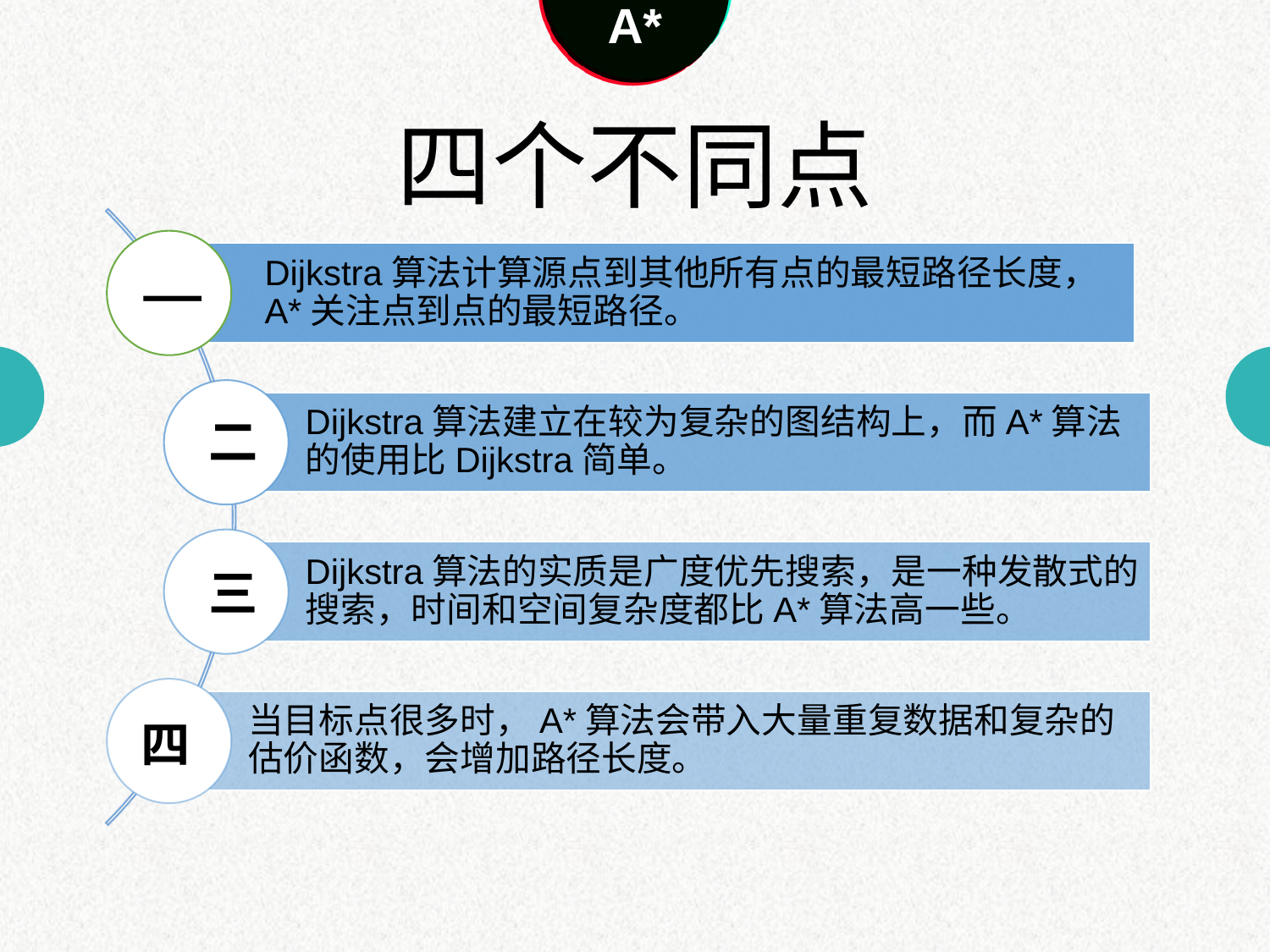

四个不同点
Dijkstra算法计算源点到其他所有点的最短路径长度，A*关注点到点的最短路径。
Dijkstra算法建立在较为复杂的图结构上，而A*算法的使用比Dijkstra简单。
Dijkstra算法的实质是广度优先搜索，是一种发散式的搜索，时间和空间复杂度都比A*算法高一些。
当目标点很多时，A*算法会带入大量重复数据和复杂的估价函数，会增加路径长度。
一
二
三
四